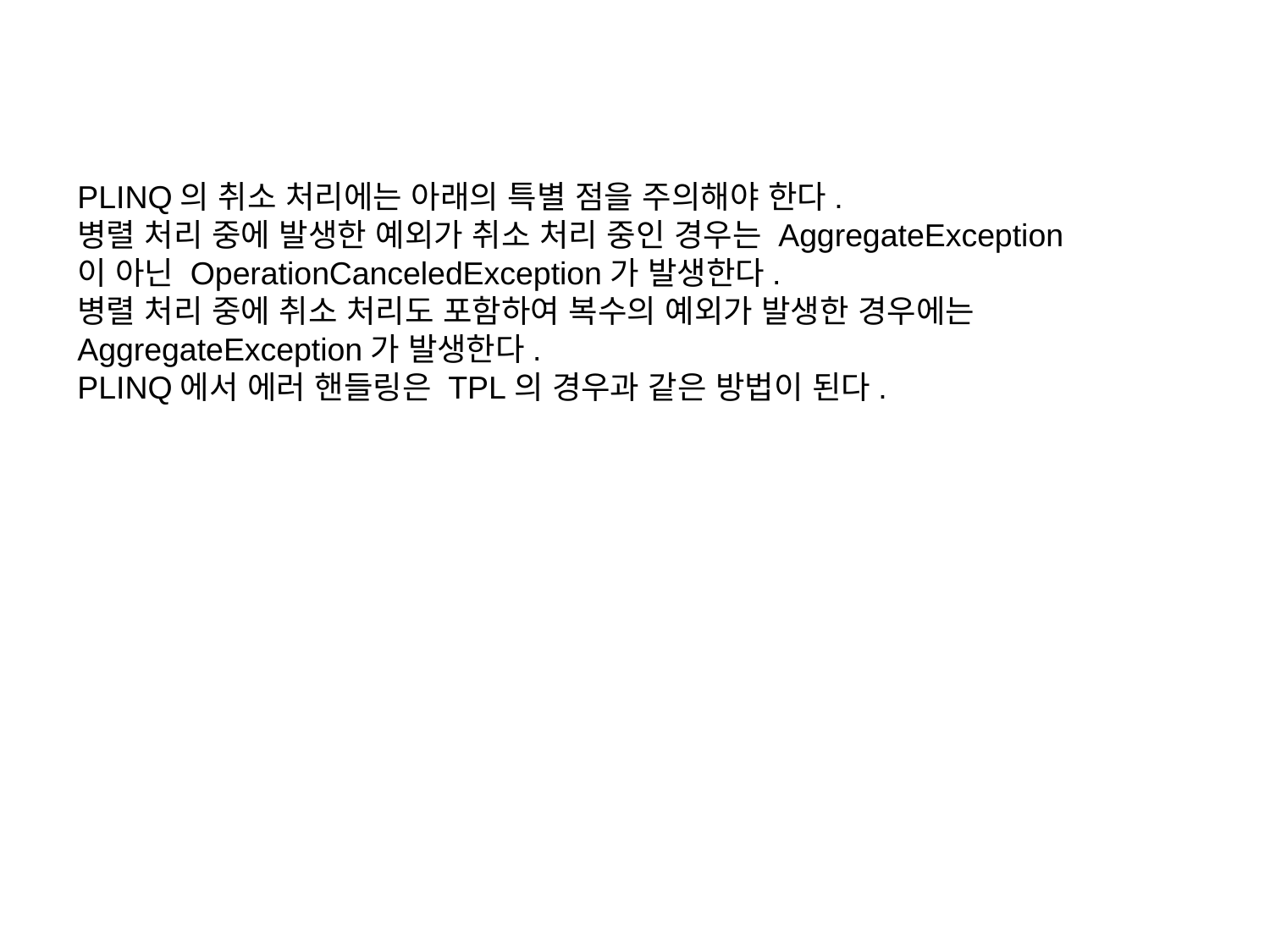

PLINQ의 취소 처리에는 아래의 특별 점을 주의해야 한다.
병렬 처리 중에 발생한 예외가 취소 처리 중인 경우는 AggregateException이 아닌 OperationCanceledException가 발생한다.
병렬 처리 중에 취소 처리도 포함하여 복수의 예외가 발생한 경우에는 AggregateException가 발생한다.
PLINQ에서 에러 핸들링은 TPL의 경우과 같은 방법이 된다.